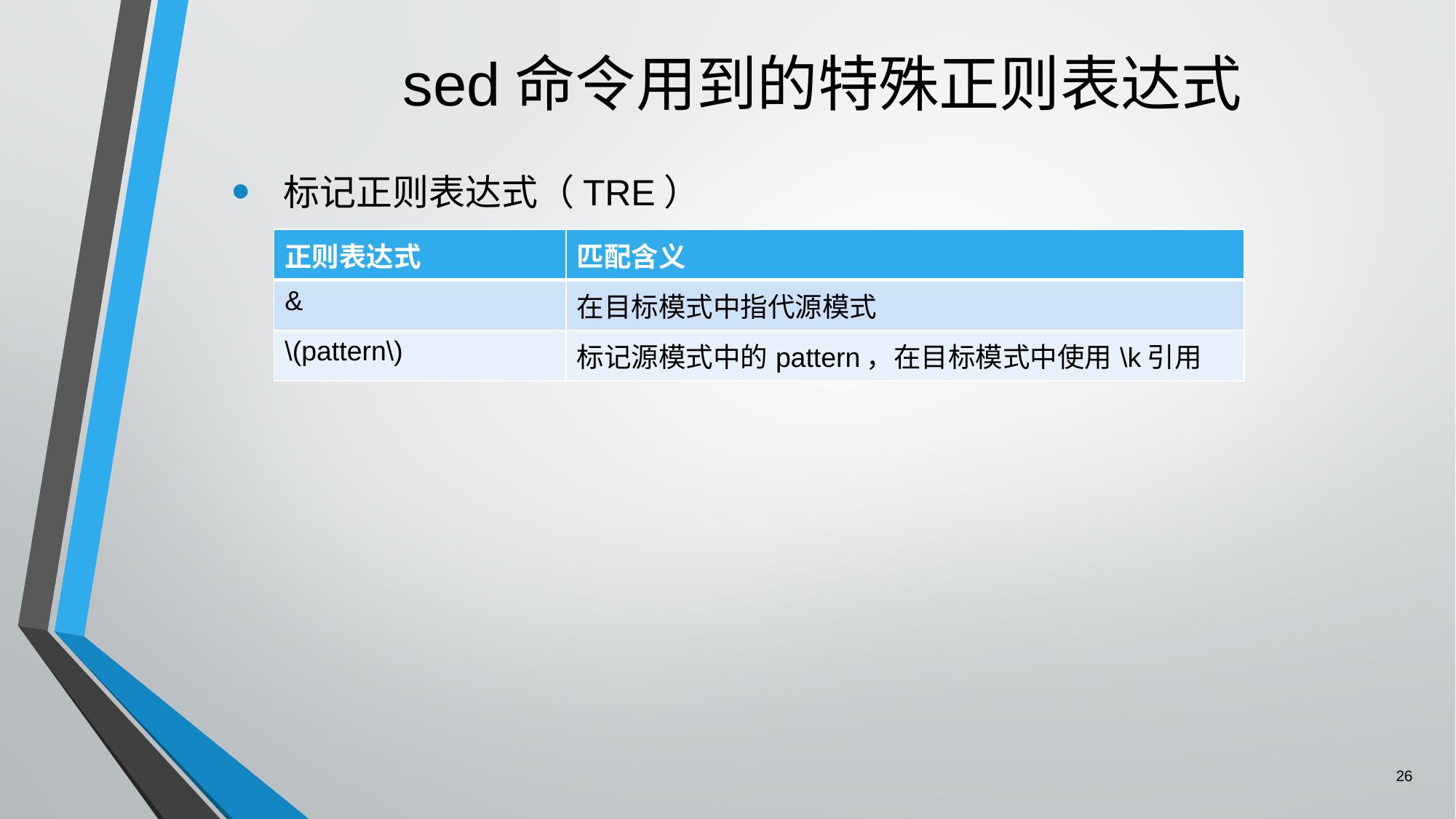

# sed命令用到的特殊正则表达式
 标记正则表达式（TRE）
| 正则表达式 | 匹配含义 |
| --- | --- |
| & | 在目标模式中指代源模式 |
| \(pattern\) | 标记源模式中的pattern，在目标模式中使用\k引用 |
26